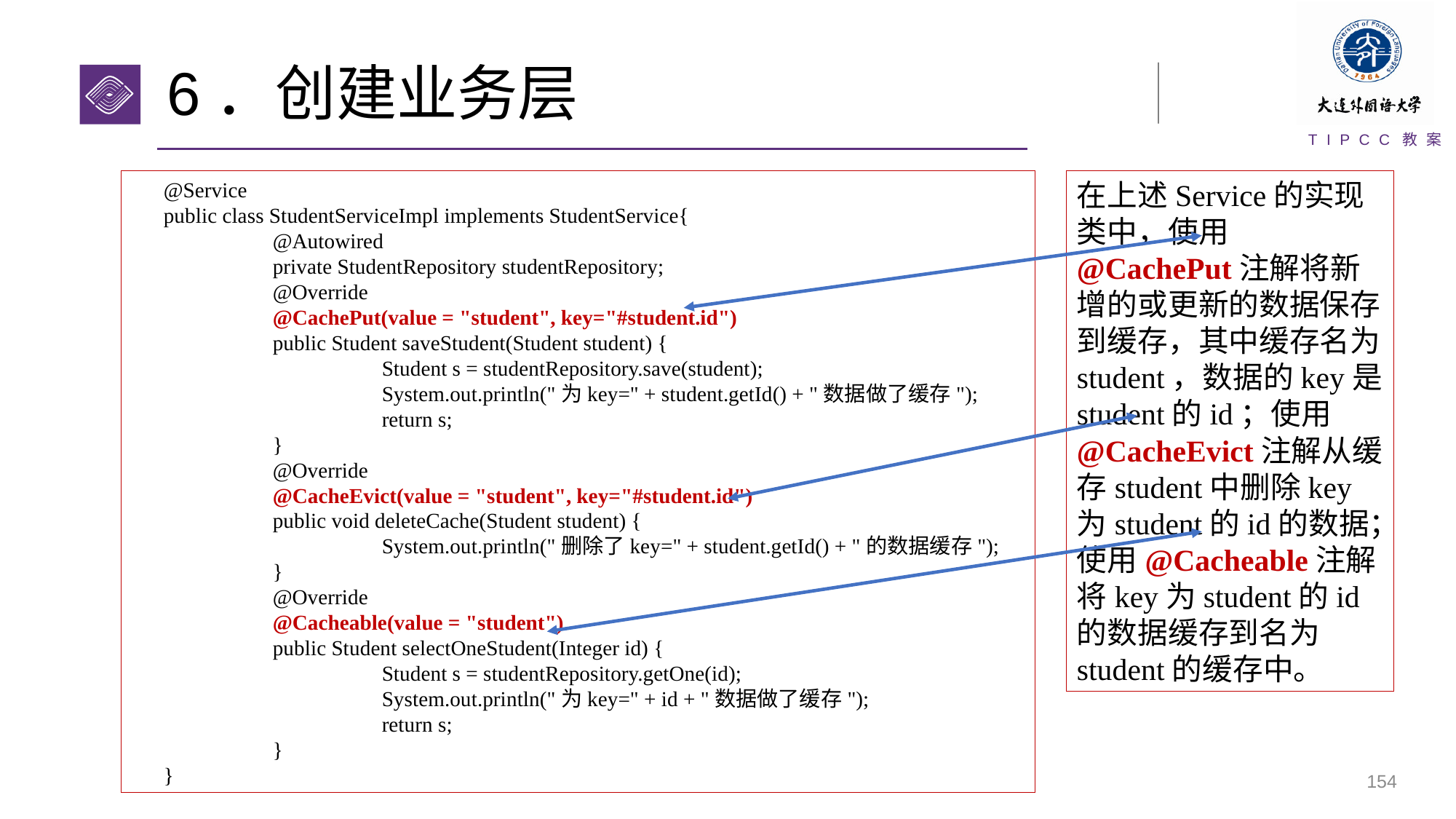

# 6．创建业务层
@Service
public class StudentServiceImpl implements StudentService{
	@Autowired
	private StudentRepository studentRepository;
	@Override
	@CachePut(value = "student", key="#student.id")
	public Student saveStudent(Student student) {
		Student s = studentRepository.save(student);
		System.out.println("为key=" + student.getId() + "数据做了缓存");
		return s;
	}
	@Override
	@CacheEvict(value = "student", key="#student.id")
	public void deleteCache(Student student) {
		System.out.println("删除了key=" + student.getId() + "的数据缓存");
	}
	@Override
	@Cacheable(value = "student")
	public Student selectOneStudent(Integer id) {
		Student s = studentRepository.getOne(id);
		System.out.println("为key=" + id + "数据做了缓存");
		return s;
	}
}
在上述Service的实现类中，使用@CachePut注解将新增的或更新的数据保存到缓存，其中缓存名为student，数据的key是student的id；使用@CacheEvict注解从缓存student中删除key为student的id的数据；使用@Cacheable注解将key为student的id的数据缓存到名为student的缓存中。
154